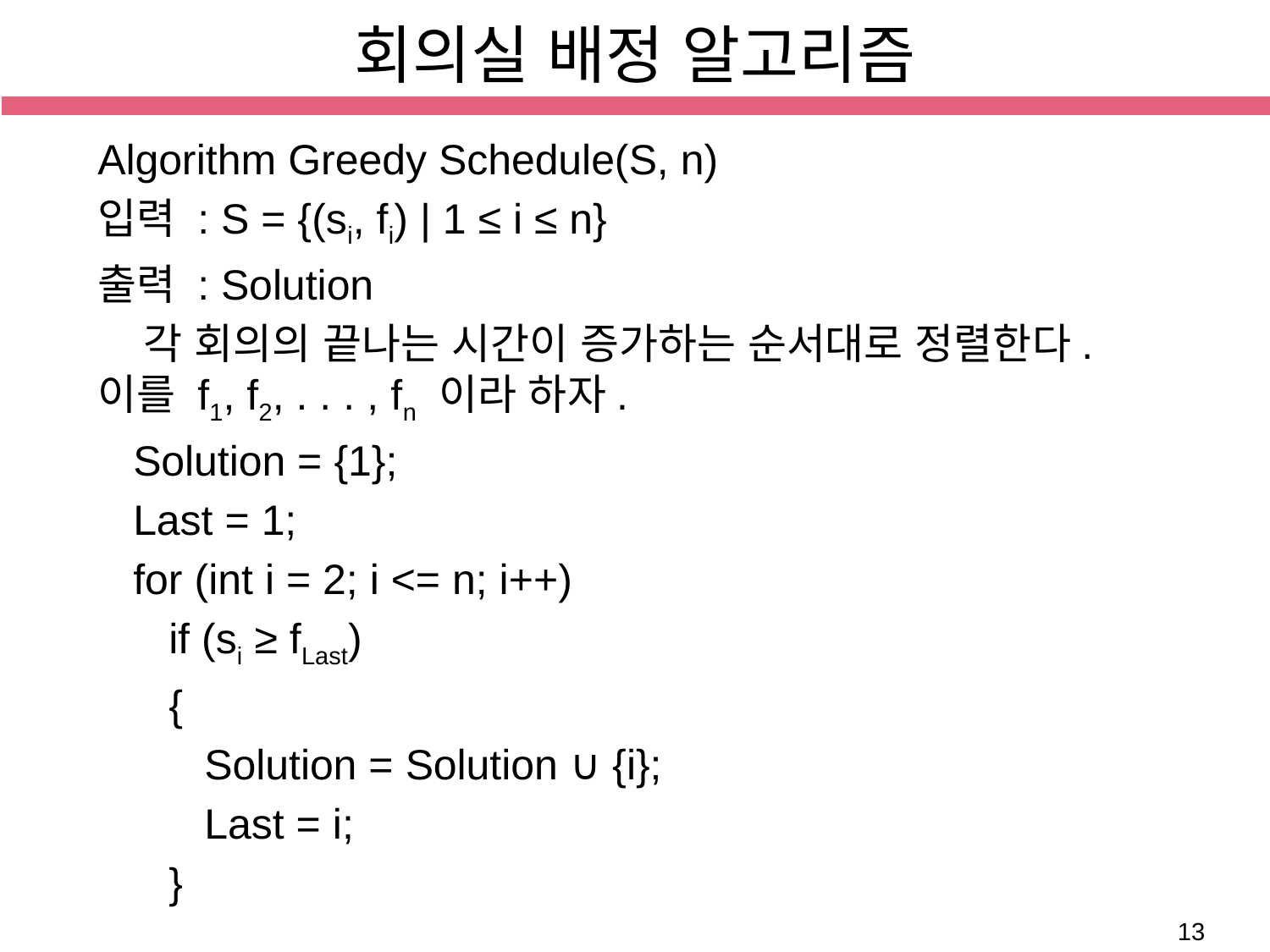

# 회의실 배정 알고리즘
Algorithm Greedy Schedule(S, n)
입력 : S = {(si, fi) | 1 ≤ i ≤ n}
출력 : Solution
   각 회의의 끝나는 시간이 증가하는 순서대로 정렬한다. 이를 f1, f2, . . . , fn 이라 하자.
   Solution = {1};
   Last = 1;
   for (int i = 2; i <= n; i++)
      if (si ≥ fLast)
      {
         Solution = Solution ∪ {i};
         Last = i;
      }